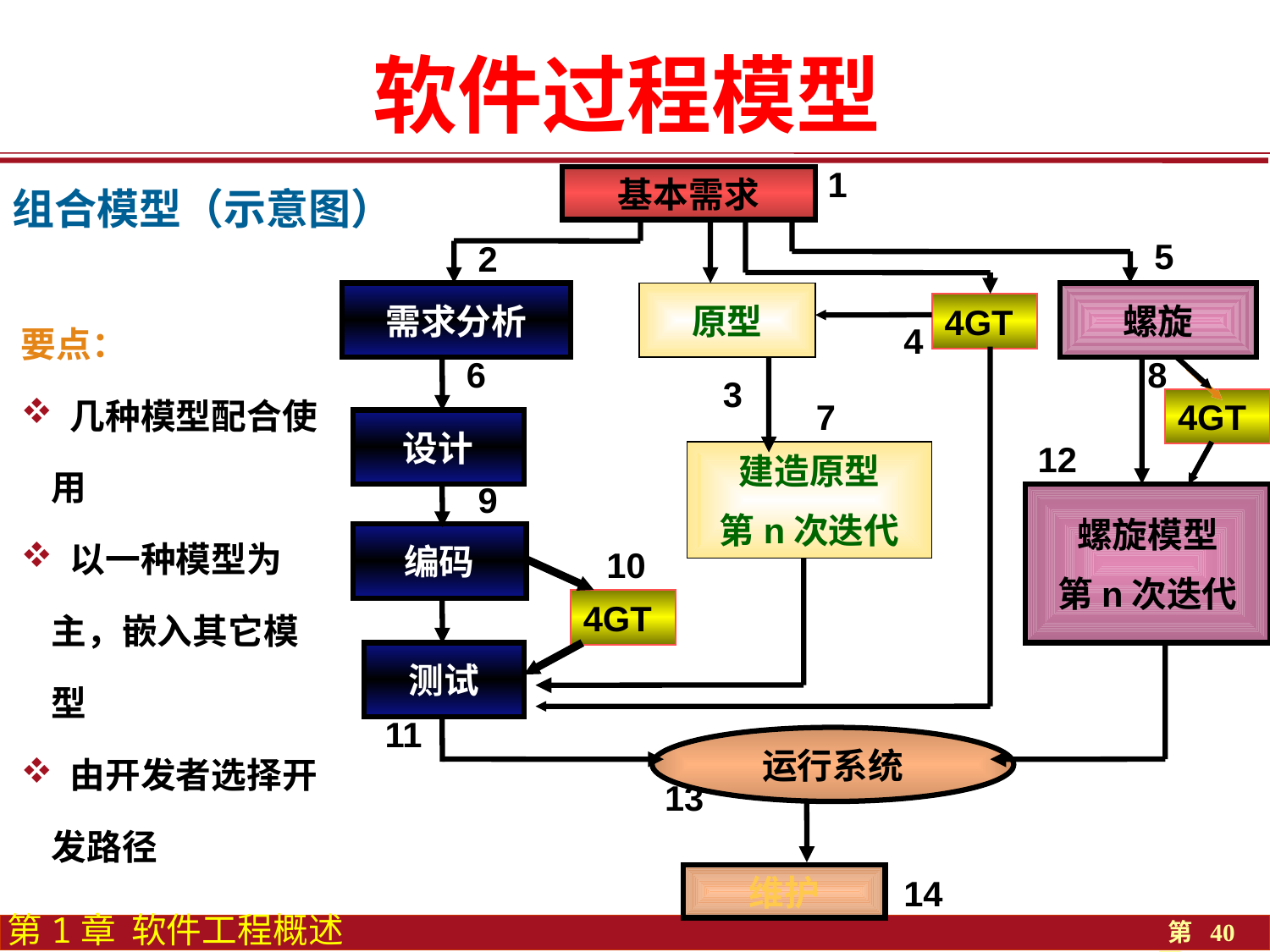

软件过程模型
1
基本需求

5
2

需求分析
原型
螺旋
4GT
4

8
6

3
7
4GT
设计
12
建造原型
第n次迭代

9

螺旋模型
第n次迭代
编码
10

4GT

测试

11

运行系统

13

维护
14
组合模型（示意图）
要点：
 几种模型配合使用
 以一种模型为主，嵌入其它模型
 由开发者选择开发路径